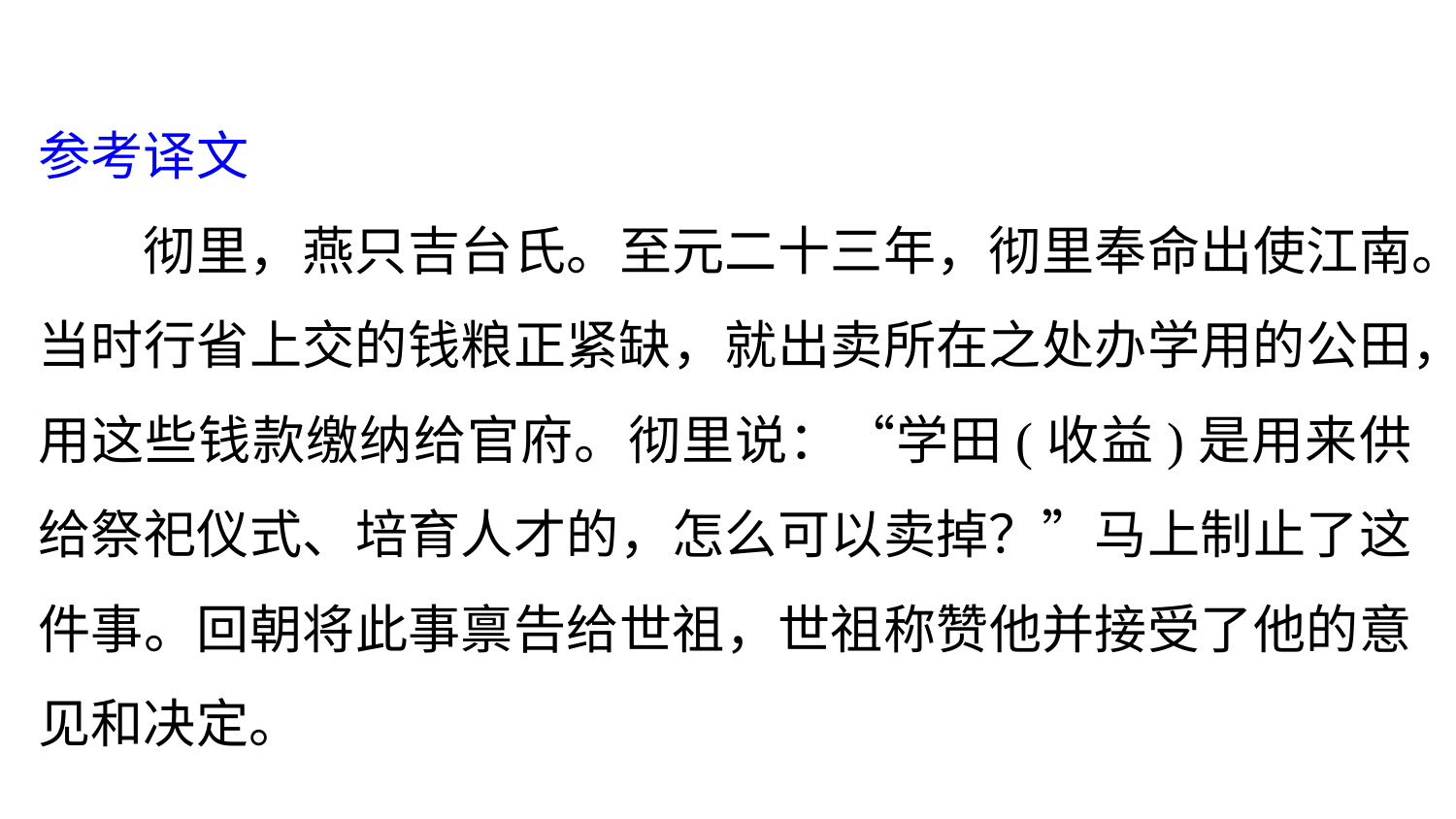

参考译文
彻里，燕只吉台氏。至元二十三年，彻里奉命出使江南。当时行省上交的钱粮正紧缺，就出卖所在之处办学用的公田，用这些钱款缴纳给官府。彻里说：“学田(收益)是用来供给祭祀仪式、培育人才的，怎么可以卖掉？”马上制止了这件事。回朝将此事禀告给世祖，世祖称赞他并接受了他的意见和决定。